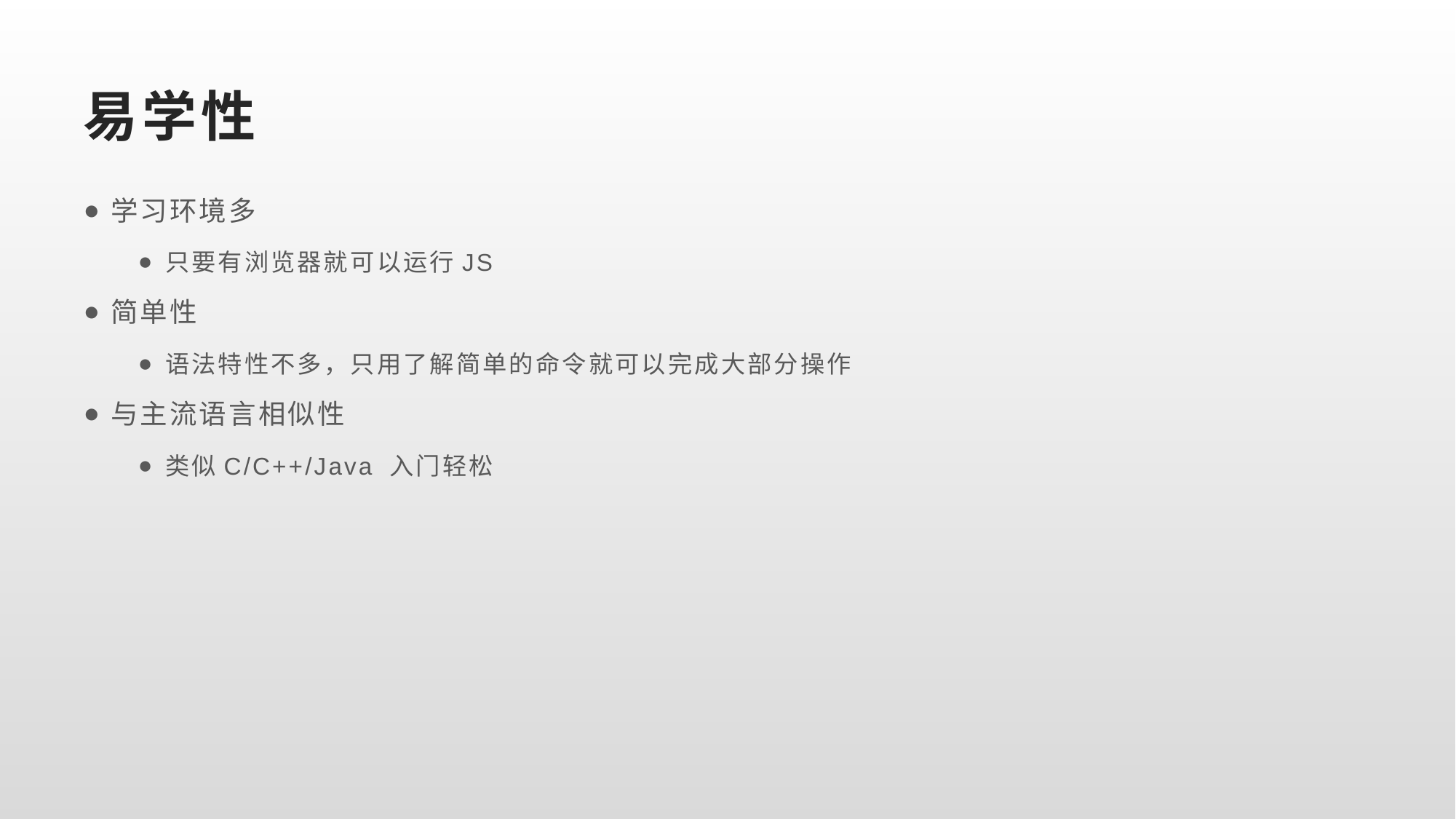

# 易学性
学习环境多
只要有浏览器就可以运行JS
简单性
语法特性不多，只用了解简单的命令就可以完成大部分操作
与主流语言相似性
类似C/C++/Java 入门轻松